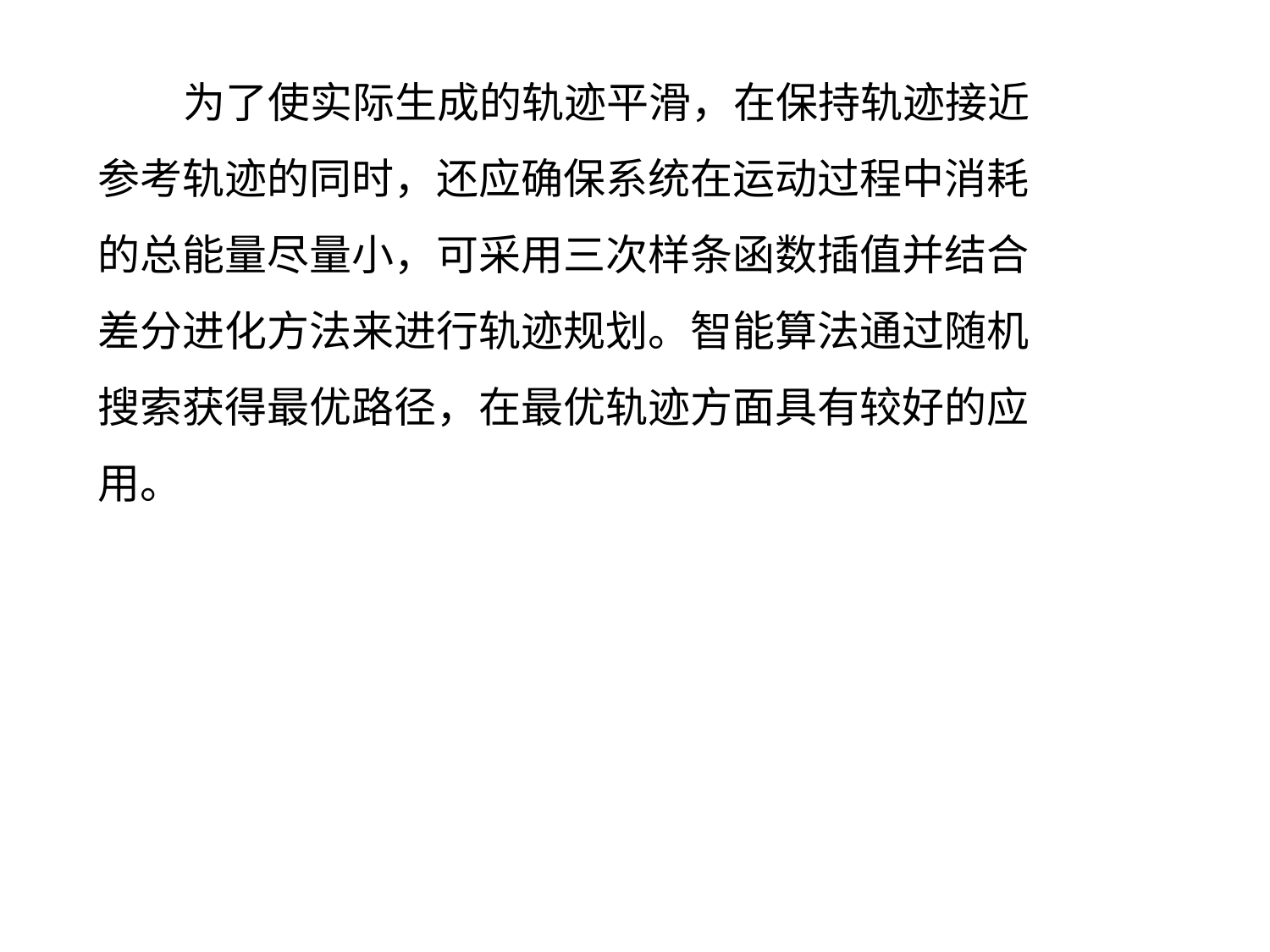

为了使实际生成的轨迹平滑，在保持轨迹接近参考轨迹的同时，还应确保系统在运动过程中消耗的总能量尽量小，可采用三次样条函数插值并结合差分进化方法来进行轨迹规划。智能算法通过随机搜索获得最优路径，在最优轨迹方面具有较好的应用。